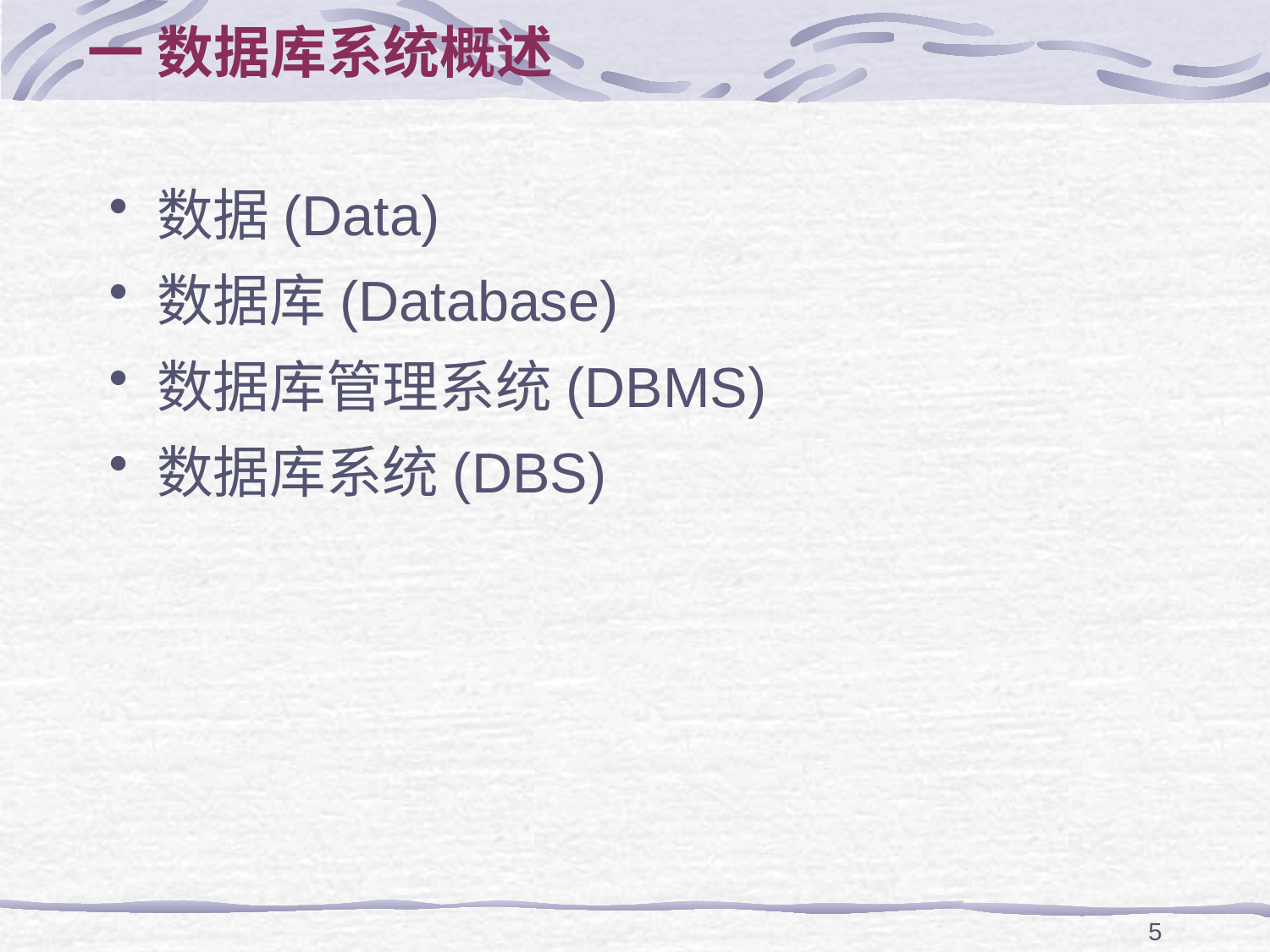

一 数据库系统概述
数据(Data)
数据库(Database)
数据库管理系统(DBMS)
数据库系统(DBS)
5